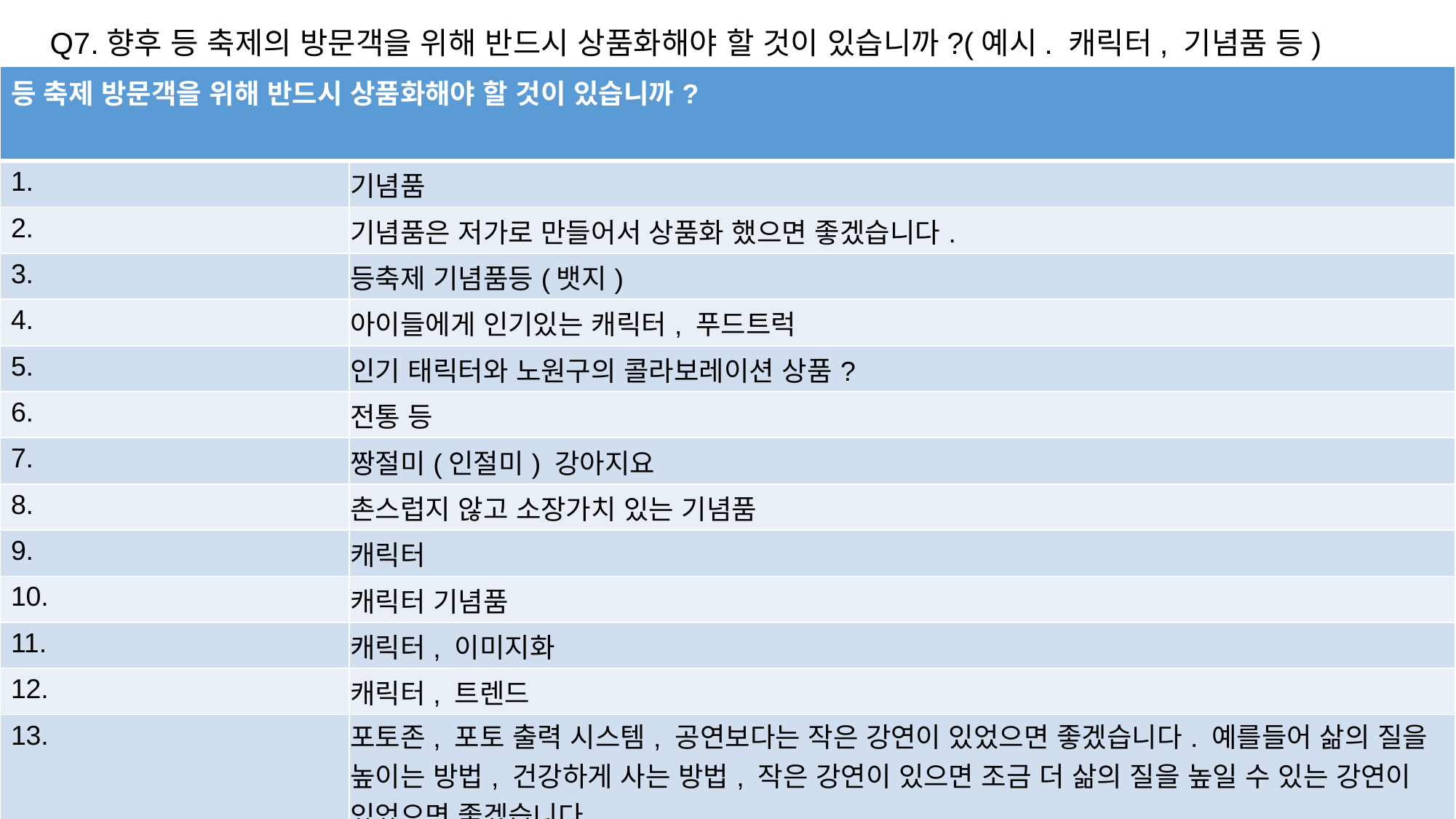

Q7.향후 등 축제의 방문객을 위해 반드시 상품화해야 할 것이 있습니까?(예시. 캐릭터, 기념품 등)
| 등 축제 방문객을 위해 반드시 상품화해야 할 것이 있습니까? |  |
| --- | --- |
| 1. | 기념품 |
| 2. | 기념품은 저가로 만들어서 상품화 했으면 좋겠습니다. |
| 3. | 등축제 기념품등(뱃지) |
| 4. | 아이들에게 인기있는 캐릭터, 푸드트럭 |
| 5. | 인기 태릭터와 노원구의 콜라보레이션 상품? |
| 6. | 전통 등 |
| 7. | 짱절미(인절미) 강아지요 |
| 8. | 촌스럽지 않고 소장가치 있는 기념품 |
| 9. | 캐릭터 |
| 10. | 캐릭터 기념품 |
| 11. | 캐릭터, 이미지화 |
| 12. | 캐릭터, 트렌드 |
| 13. | 포토존, 포토 출력 시스템, 공연보다는 작은 강연이 있었으면 좋겠습니다. 예를들어 삶의 질을 높이는 방법, 건강하게 사는 방법, 작은 강연이 있으면 조금 더 삶의 질을 높일 수 있는 강연이 있었으면 좋겠습니다. |